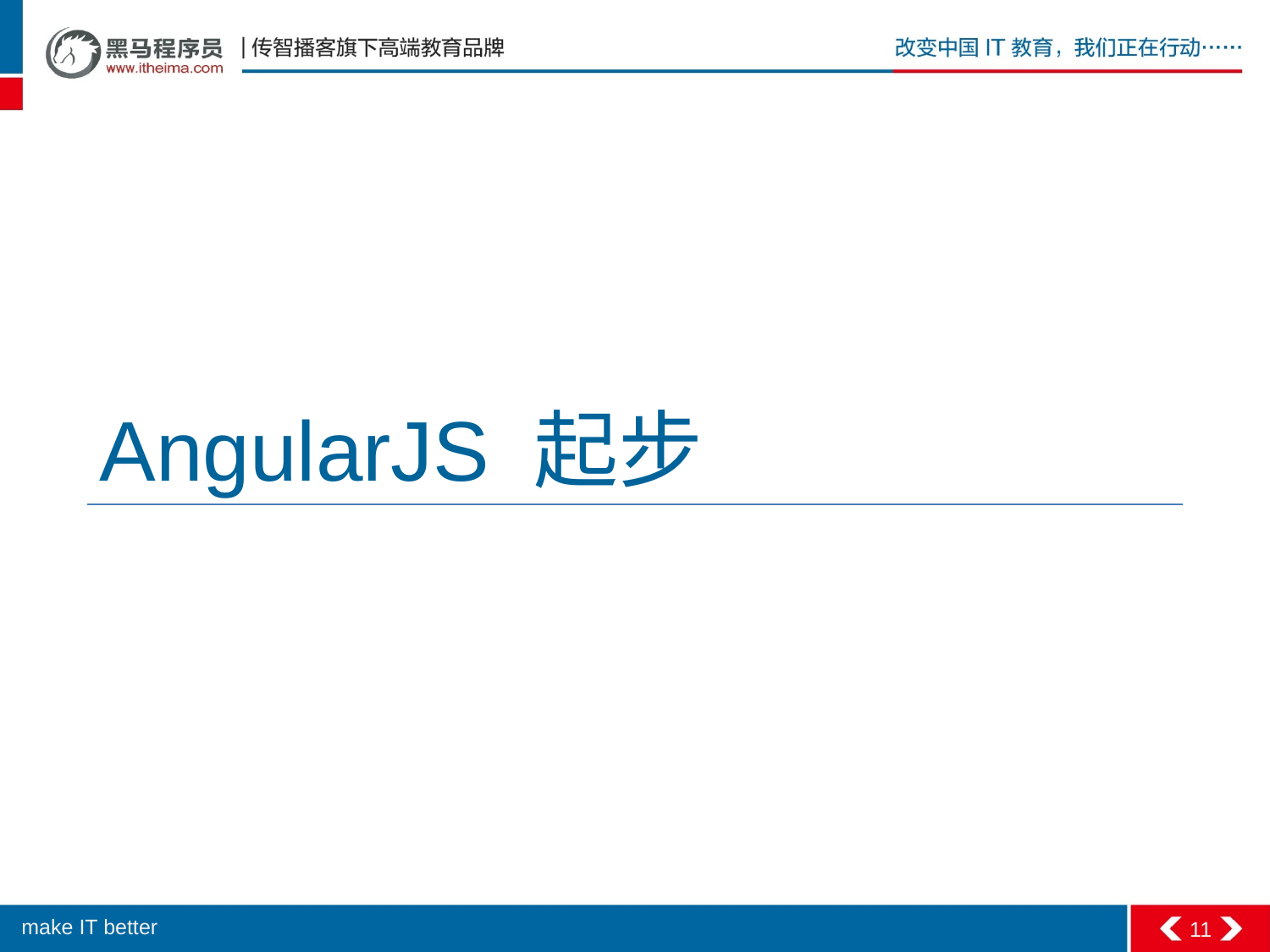

# AngularJS 起步

11

make IT better